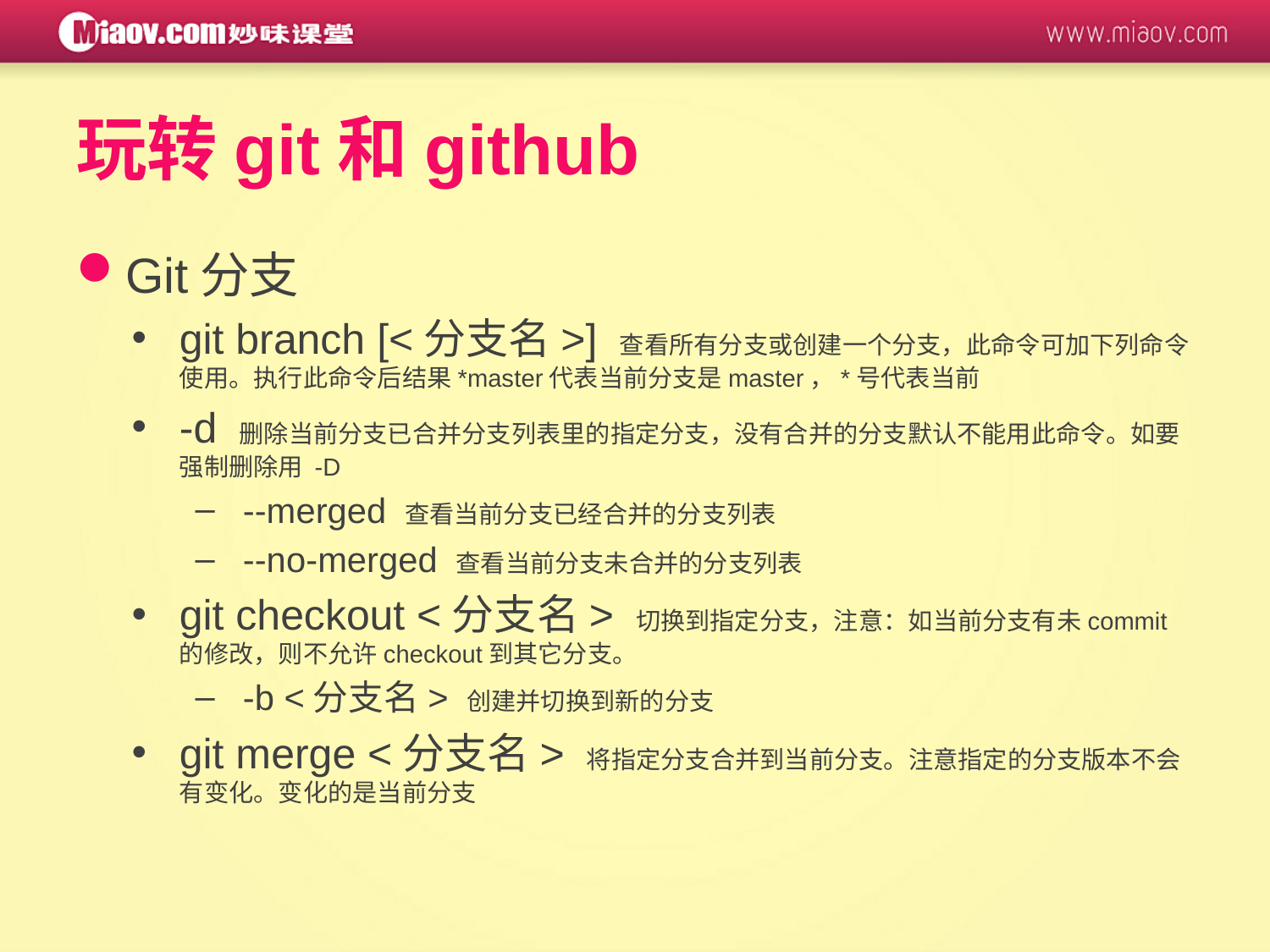

# 玩转git和github
Git分支
git branch [<分支名>] 查看所有分支或创建一个分支，此命令可加下列命令使用。执行此命令后结果*master代表当前分支是master，*号代表当前
-d 删除当前分支已合并分支列表里的指定分支，没有合并的分支默认不能用此命令。如要强制删除用 -D
--merged 查看当前分支已经合并的分支列表
--no-merged 查看当前分支未合并的分支列表
git checkout <分支名> 切换到指定分支，注意：如当前分支有未commit的修改，则不允许checkout到其它分支。
-b <分支名> 创建并切换到新的分支
git merge <分支名> 将指定分支合并到当前分支。注意指定的分支版本不会有变化。变化的是当前分支